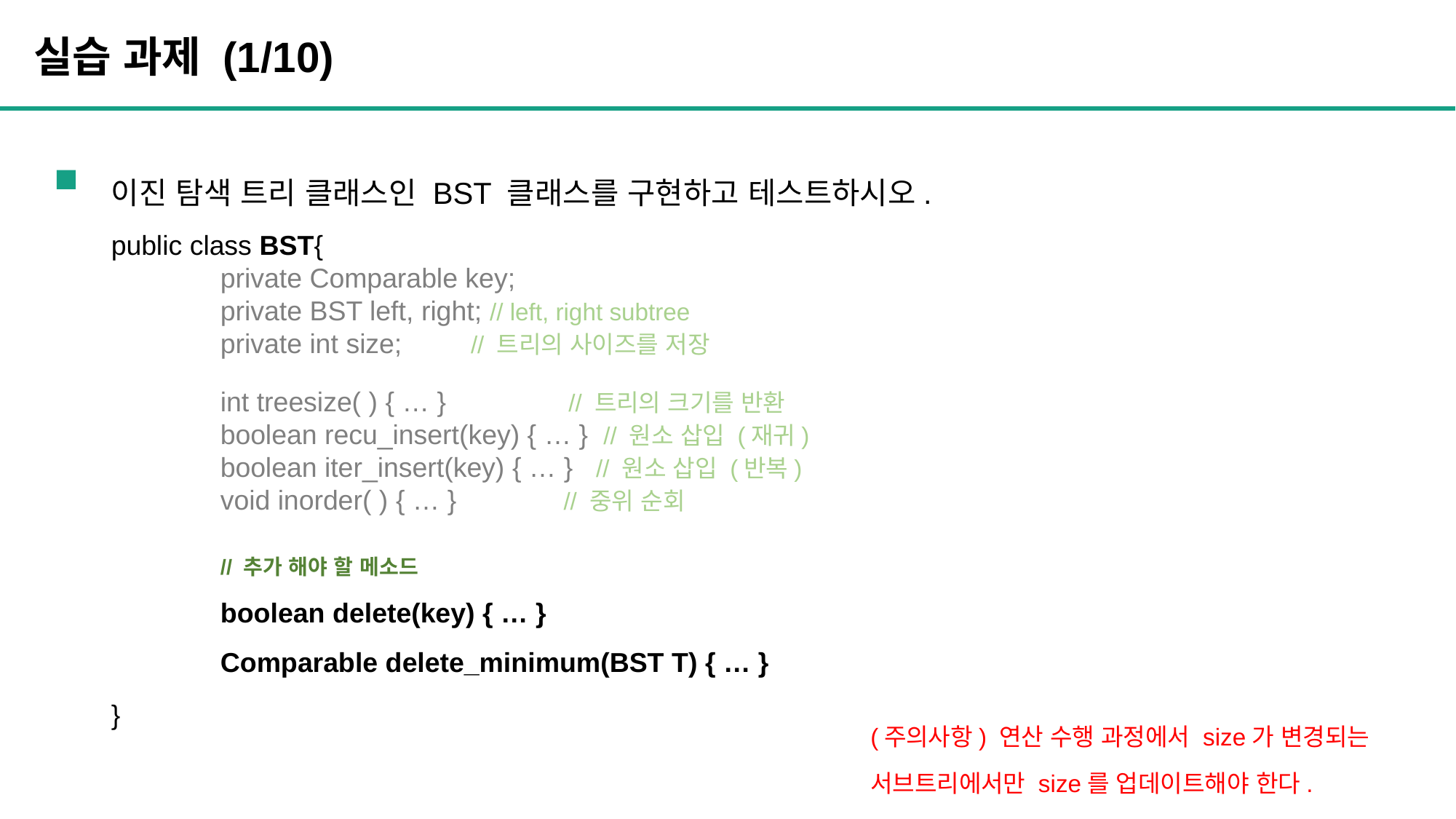

실습 과제 (1/10)
이진 탐색 트리 클래스인 BST 클래스를 구현하고 테스트하시오.

public class BST{
	private Comparable key;
	private BST left, right; // left, right subtree
	private int size;         // 트리의 사이즈를 저장

	int treesize( ) { … }                // 트리의 크기를 반환
	boolean recu_insert(key) { … }  // 원소 삽입 (재귀)
	boolean iter_insert(key) { … }   // 원소 삽입 (반복)
	void inorder( ) { … }              // 중위 순회

	// 추가 해야 할 메소드
	boolean delete(key) { … }
	Comparable delete_minimum(BST T) { … }
}
(주의사항) 연산 수행 과정에서 size가 변경되는
서브트리에서만 size를 업데이트해야 한다.